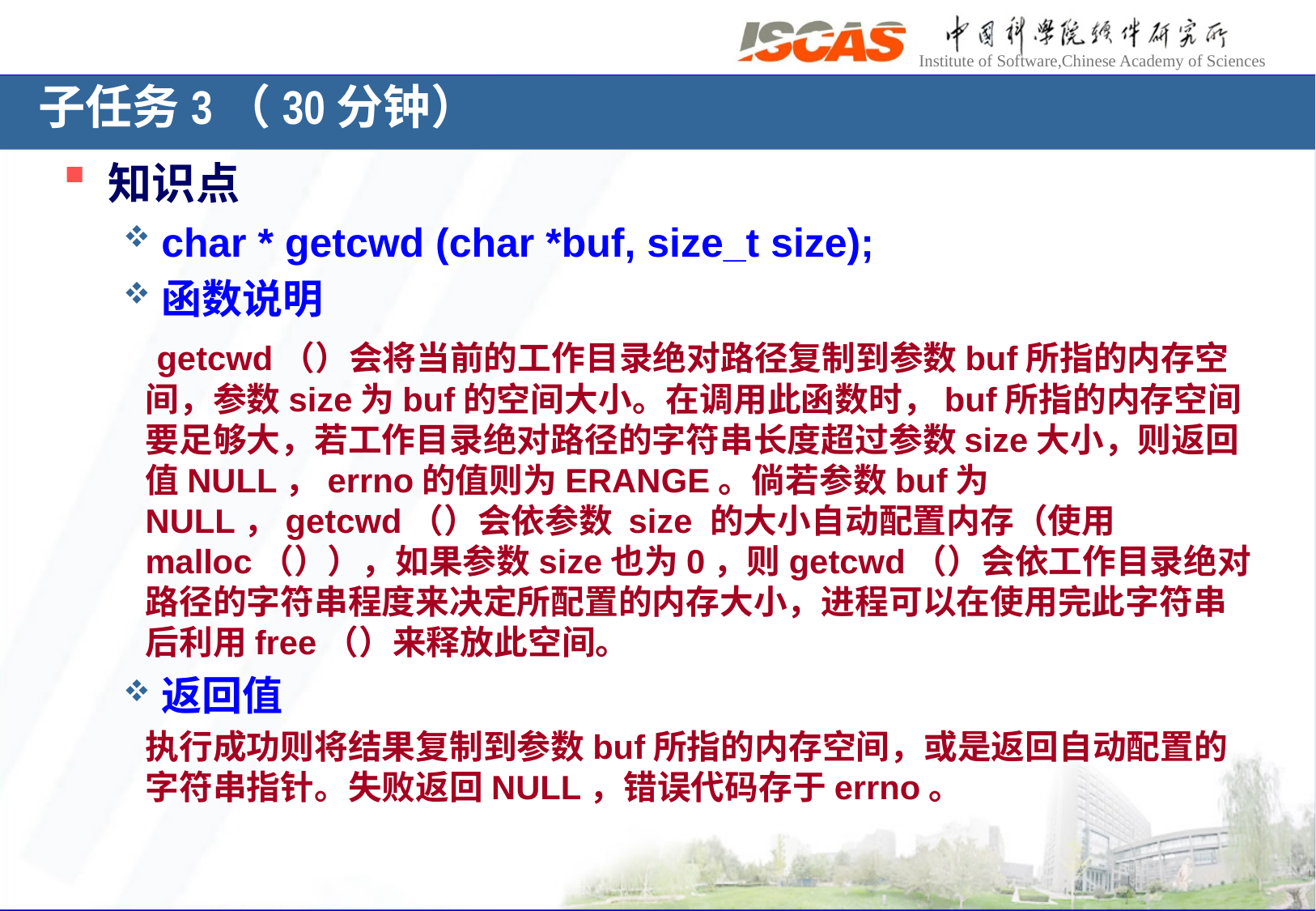

子任务3（30分钟）
知识点
char * getcwd (char *buf, size_t size);
函数说明
 getcwd（）会将当前的工作目录绝对路径复制到参数buf所指的内存空间，参数size为buf的空间大小。在调用此函数时，buf所指的内存空间要足够大，若工作目录绝对路径的字符串长度超过参数size大小，则返回值NULL，errno的值则为ERANGE。倘若参数buf为 NULL，getcwd（）会依参数 size 的大小自动配置内存（使用malloc（）），如果参数size也为0，则getcwd（）会依工作目录绝对路径的字符串程度来决定所配置的内存大小，进程可以在使用完此字符串后利用free（）来释放此空间。
返回值
执行成功则将结果复制到参数buf所指的内存空间，或是返回自动配置的字符串指针。失败返回NULL，错误代码存于errno。